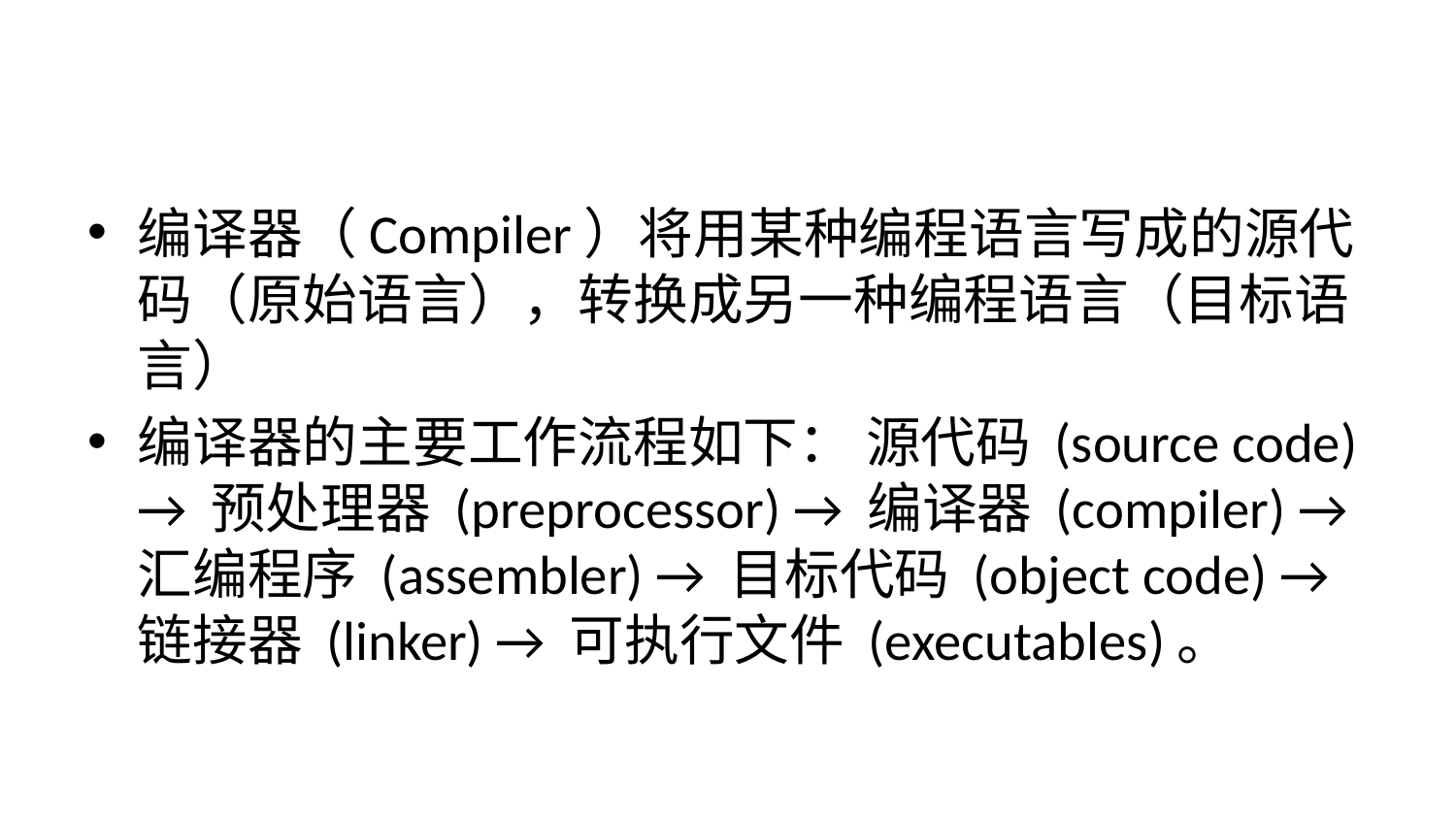

#
编译器（Compiler）将用某种编程语言写成的源代码（原始语言），转换成另一种编程语言（目标语言）
编译器的主要工作流程如下： 源代码 (source code) → 预处理器 (preprocessor) → 编译器 (compiler) → 汇编程序 (assembler) → 目标代码 (object code) → 链接器 (linker) → 可执行文件 (executables)。